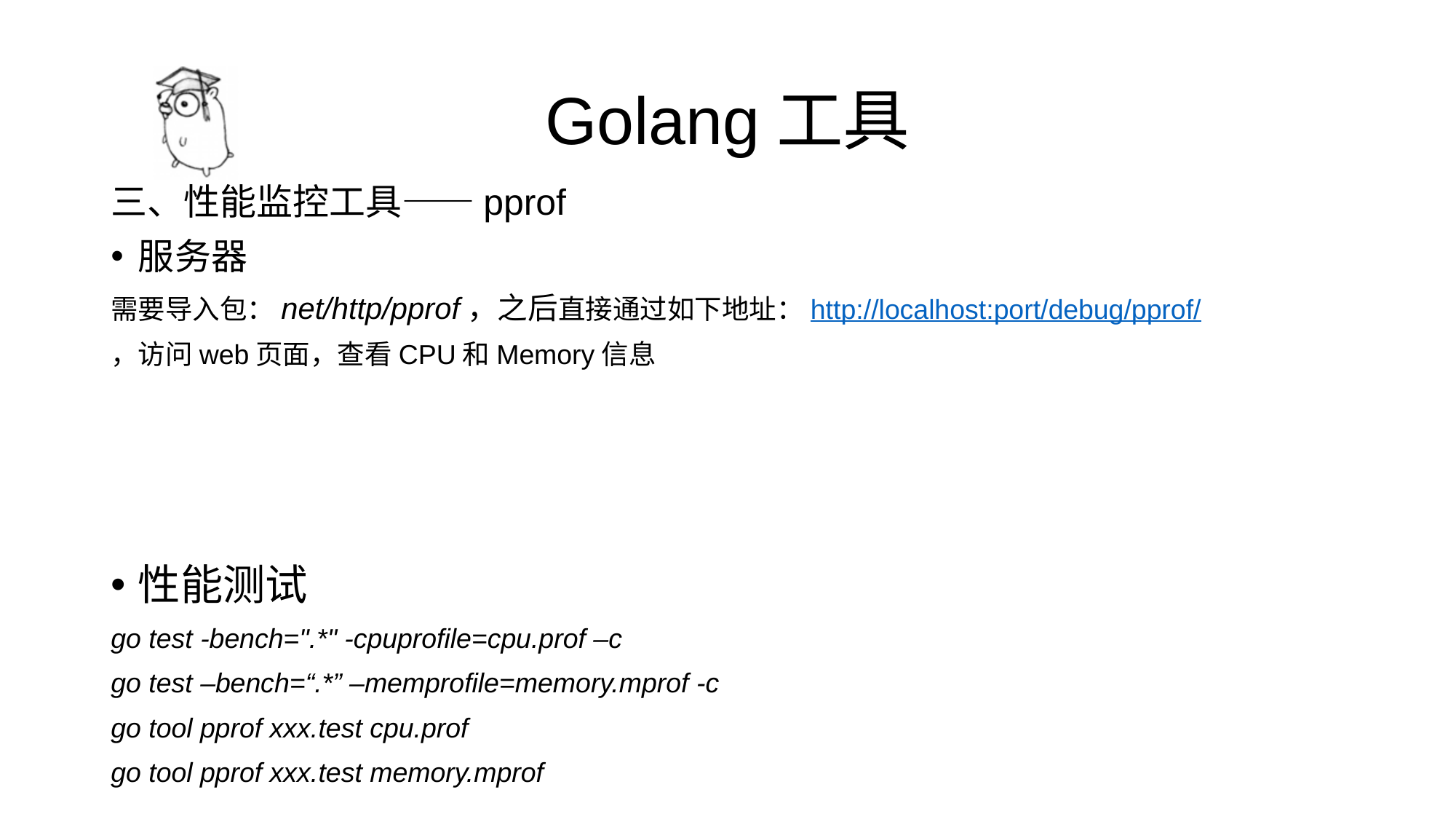

# Golang工具
三、性能监控工具——pprof
服务器
需要导入包：net/http/pprof，之后直接通过如下地址：http://localhost:port/debug/pprof/
，访问web页面，查看CPU和Memory信息

性能测试
go test -bench=".*" -cpuprofile=cpu.prof –c
go test –bench=“.*” –memprofile=memory.mprof -c
go tool pprof xxx.test cpu.prof
go tool pprof xxx.test memory.mprof